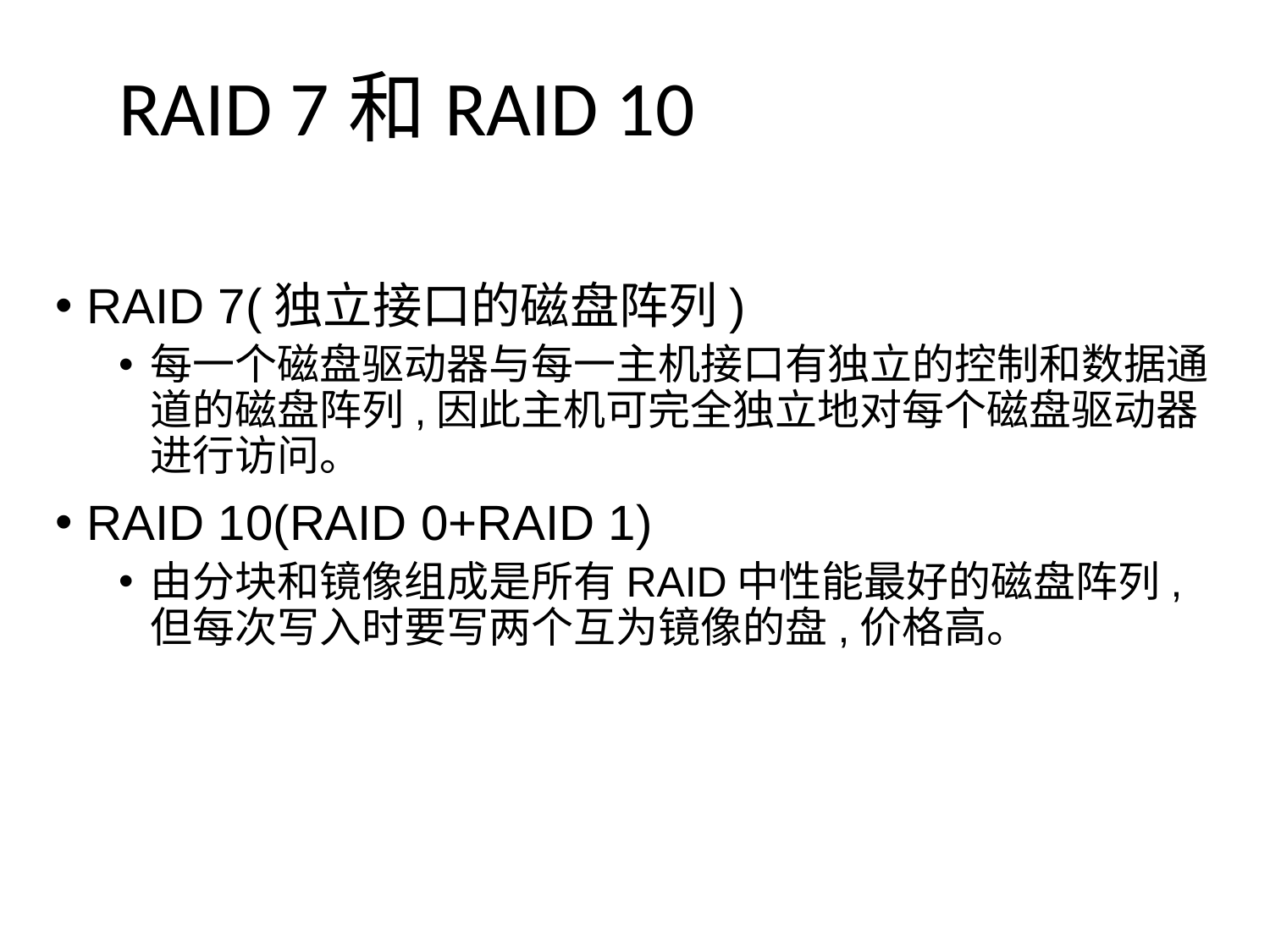

# RAID 7和RAID 10
RAID 7(独立接口的磁盘阵列)
每一个磁盘驱动器与每一主机接口有独立的控制和数据通道的磁盘阵列,因此主机可完全独立地对每个磁盘驱动器进行访问。
RAID 10(RAID 0+RAID 1)
由分块和镜像组成是所有RAID中性能最好的磁盘阵列,但每次写入时要写两个互为镜像的盘,价格高。